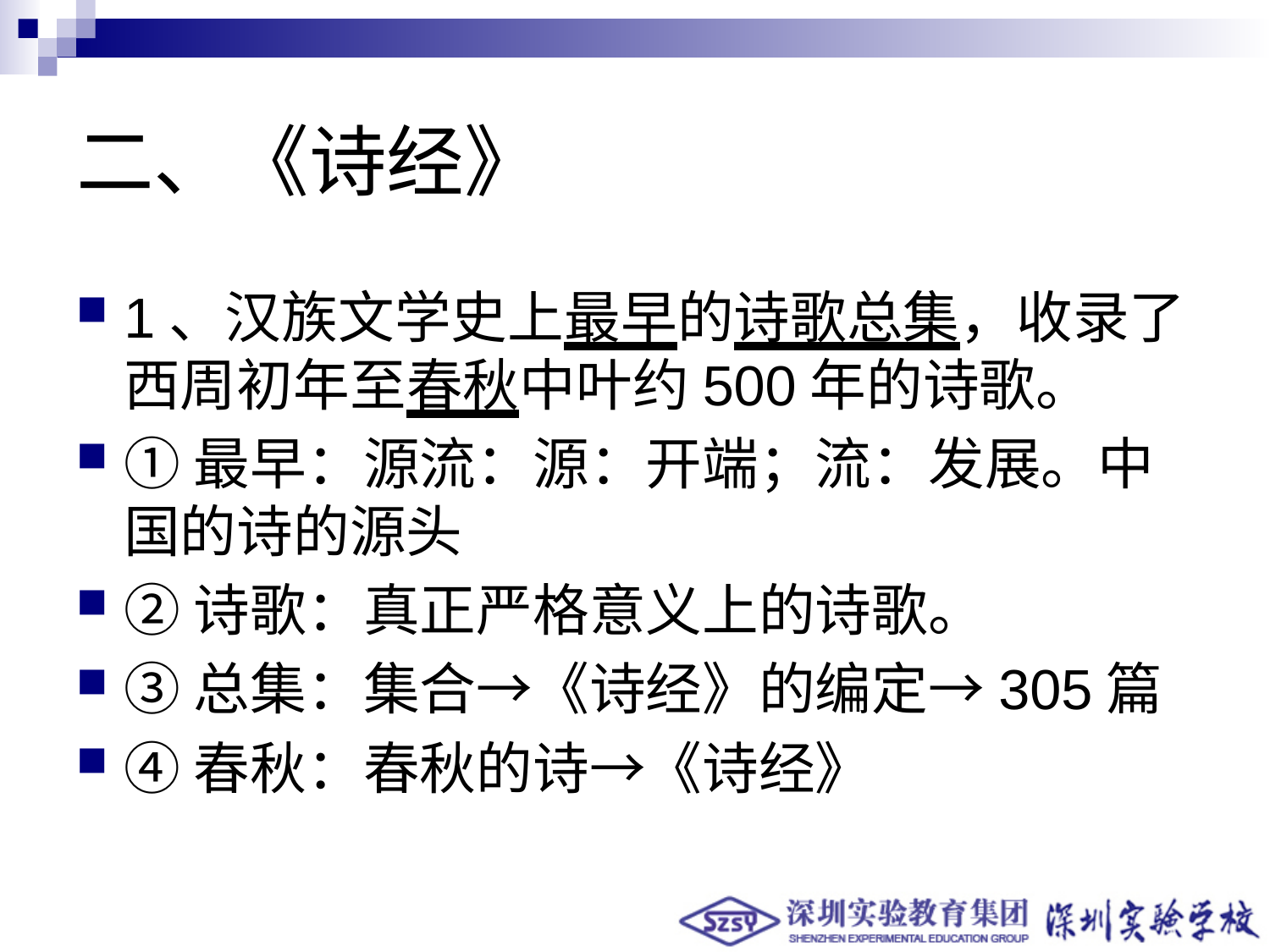

# 二、《诗经》
1、汉族文学史上最早的诗歌总集，收录了西周初年至春秋中叶约500年的诗歌。
①最早：源流：源：开端；流：发展。中国的诗的源头
②诗歌：真正严格意义上的诗歌。
③总集：集合→《诗经》的编定→305篇
④春秋：春秋的诗→《诗经》